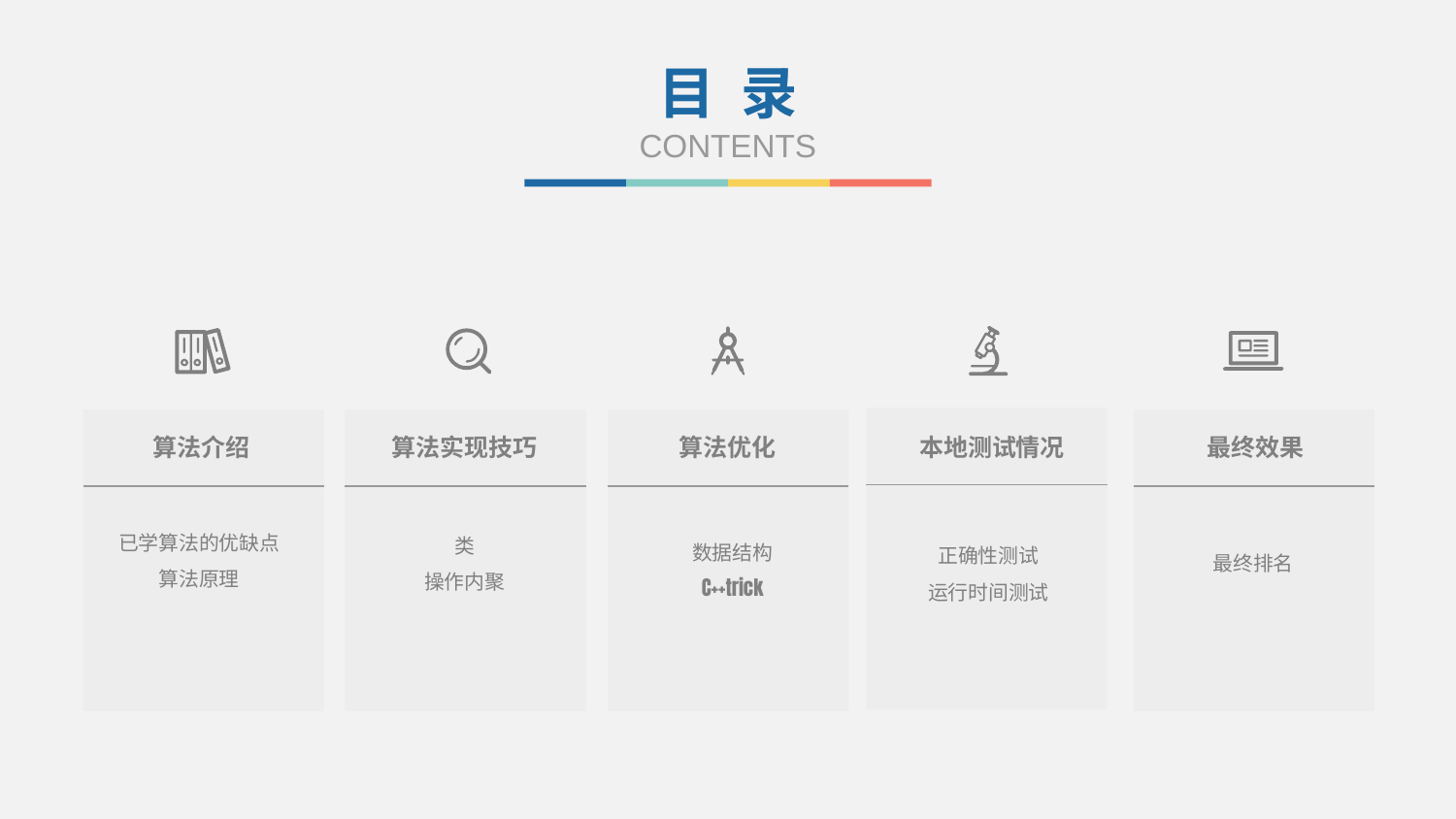

目  录
CONTENTS

算法介绍
算法实现技巧
算法优化
本地测试情况
最终效果
已学算法的优缺点
类
操作内聚
数据结构
C++trick
正确性测试
运行时间测试
最终排名
算法原理